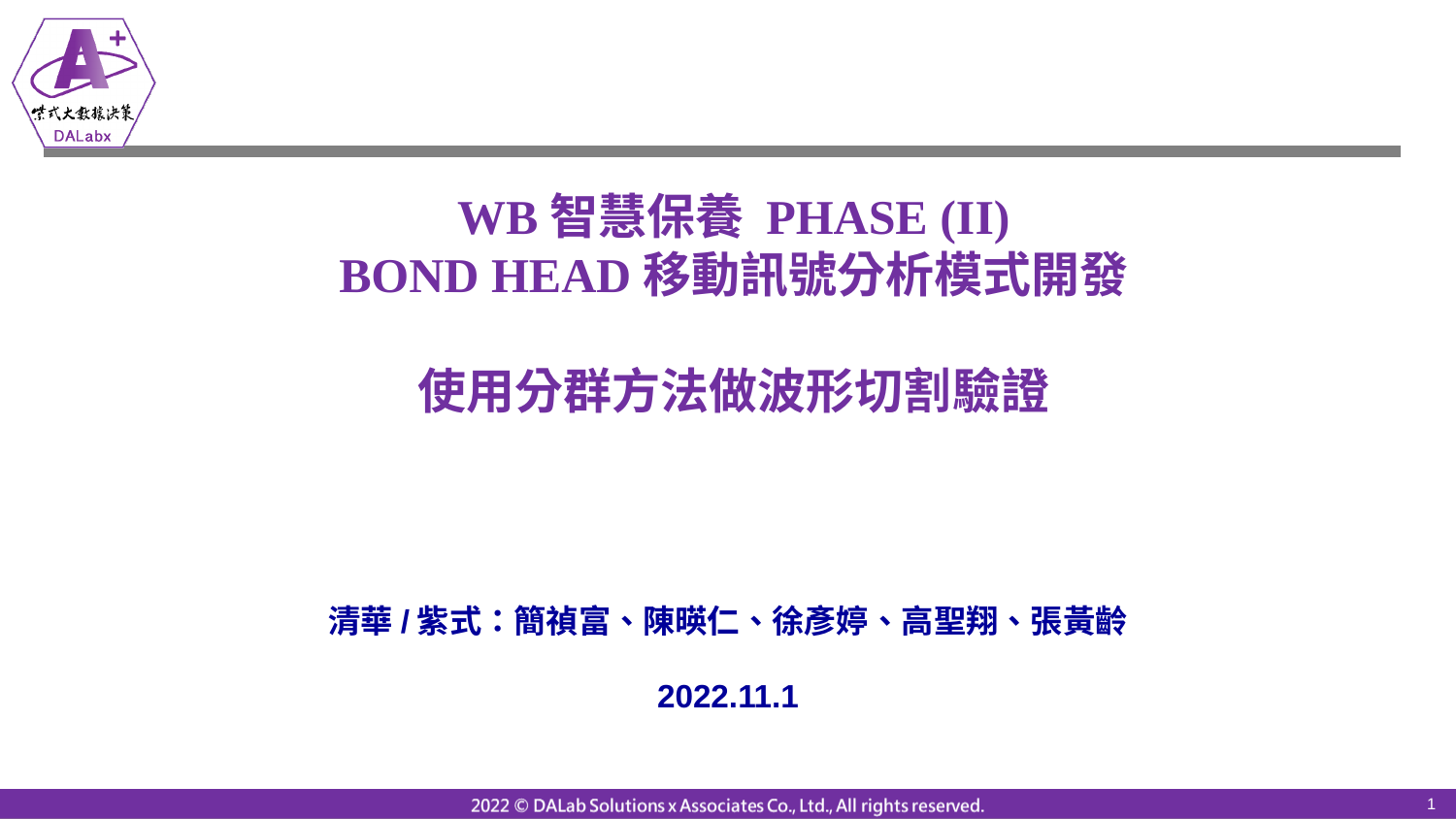

# WB智慧保養 Phase (II) Bond Head移動訊號分析模式開發 使用分群方法做波形切割驗證
清華/紫式：簡禎富、陳暎仁、徐彥婷、高聖翔、張黃齡
2022.11.1
1